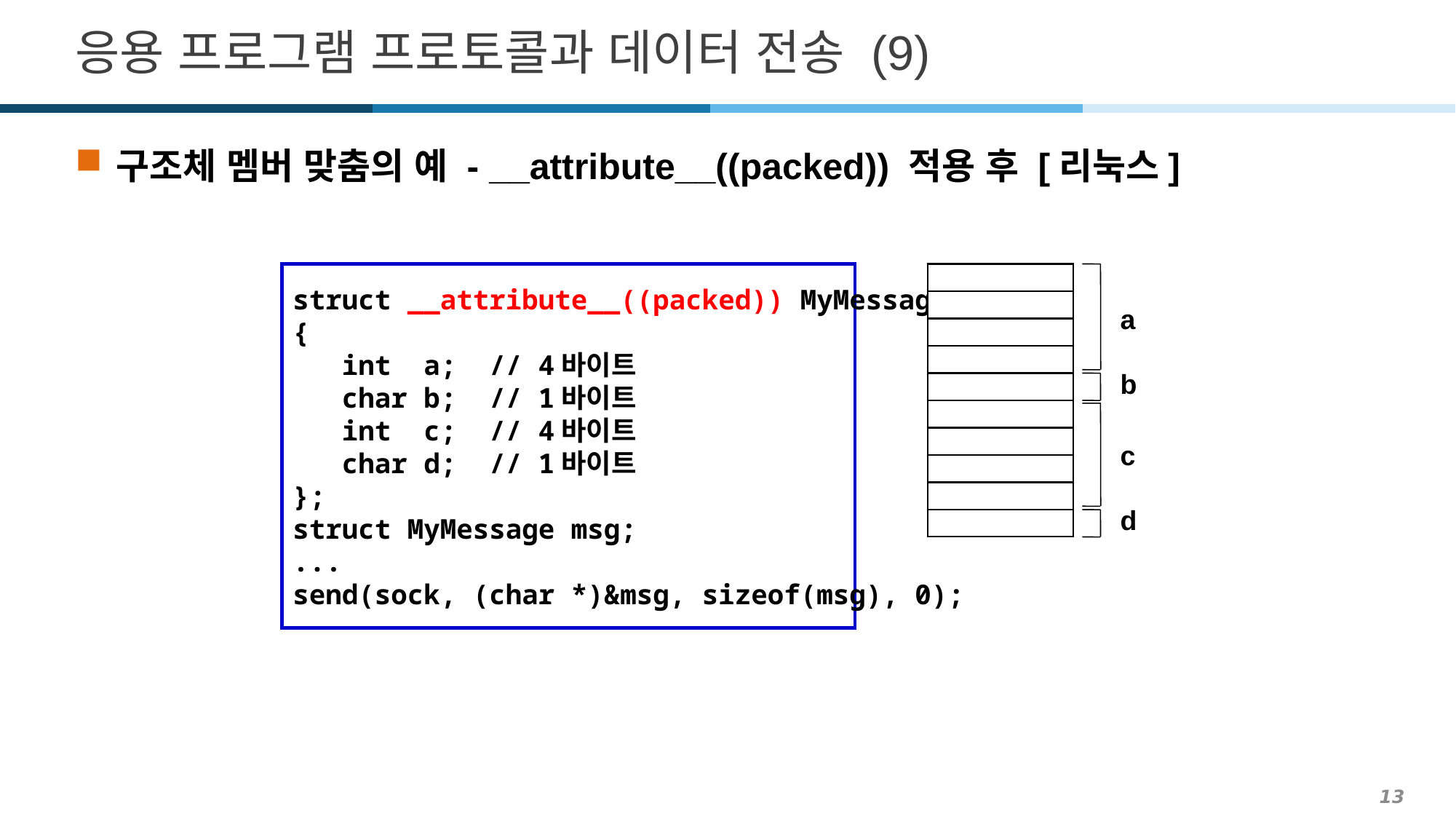

# 응용 프로그램 프로토콜과 데이터 전송 (9)
구조체 멤버 맞춤의 예 - __attribute__((packed)) 적용 후 [리눅스]
struct __attribute__((packed)) MyMessage
{
   int  a;  // 4바이트
   char b;  // 1바이트
   int  c;  // 4바이트
   char d;  // 1바이트
};
struct MyMessage msg;
...
send(sock, (char *)&msg, sizeof(msg), 0);

a

b

c

d